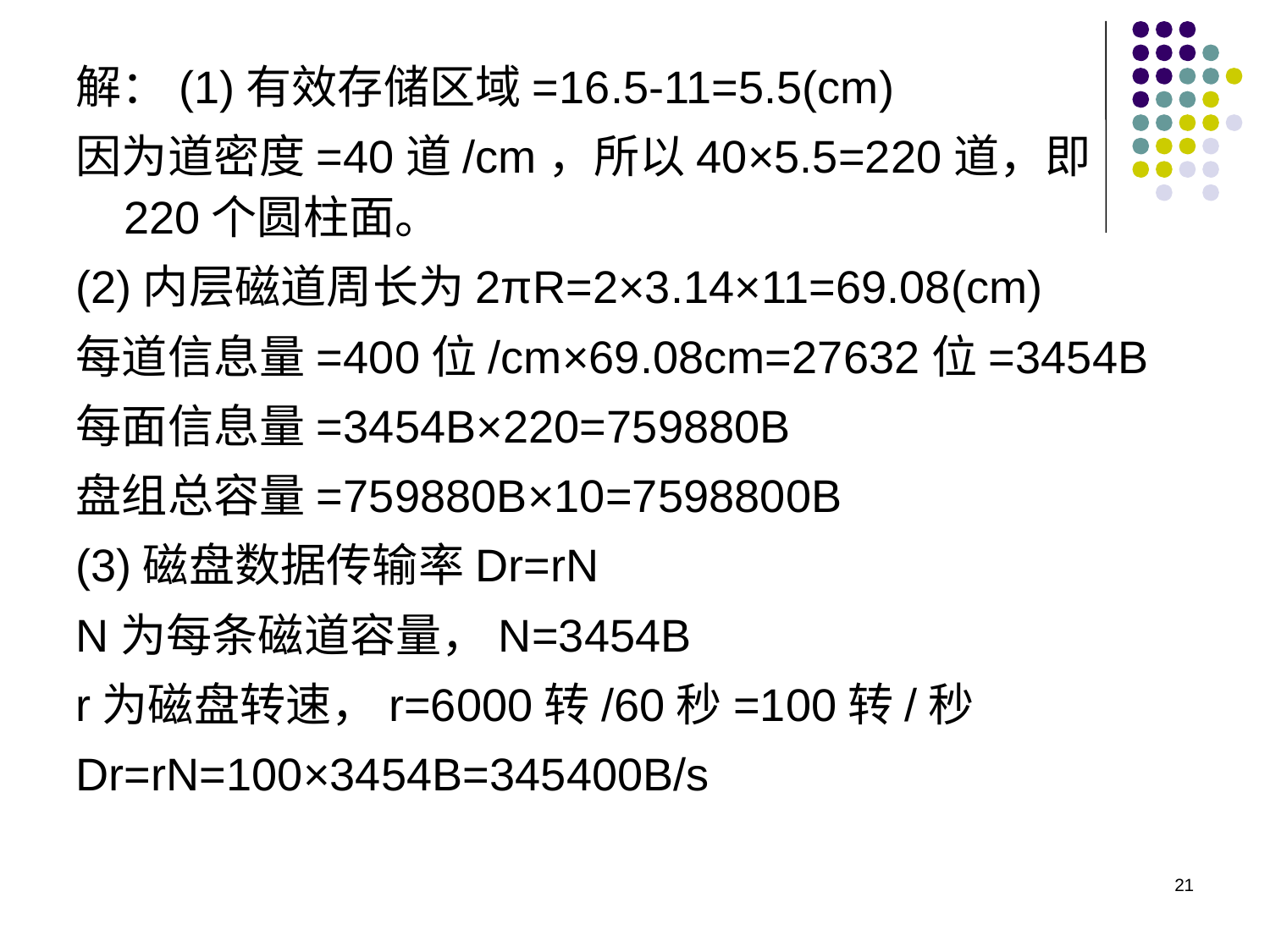

解：(1)有效存储区域=16.5-11=5.5(cm)
因为道密度=40道/cm，所以40×5.5=220道，即220个圆柱面。
(2)内层磁道周长为2πR=2×3.14×11=69.08(cm)
每道信息量=400位/cm×69.08cm=27632位=3454B
每面信息量=3454B×220=759880B
盘组总容量=759880B×10=7598800B
(3)磁盘数据传输率Dr=rN
N为每条磁道容量，N=3454B
r为磁盘转速，r=6000转/60秒=100转/秒
Dr=rN=100×3454B=345400B/s
21